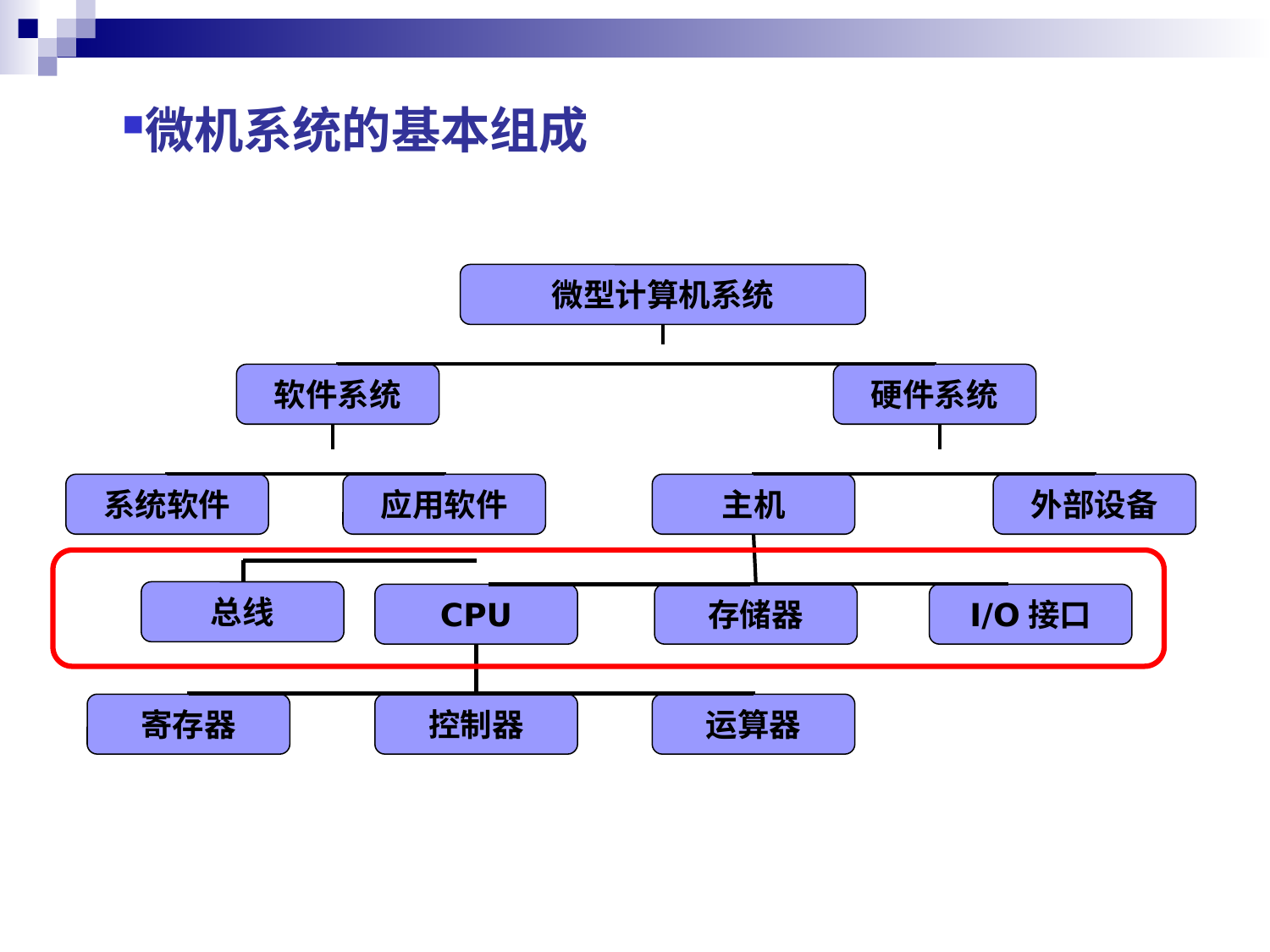

微机系统的基本组成
微型计算机系统
软件系统
硬件系统
系统软件
应用软件
主机
外部设备
CPU
存储器
I/O接口
寄存器
控制器
运算器

总线